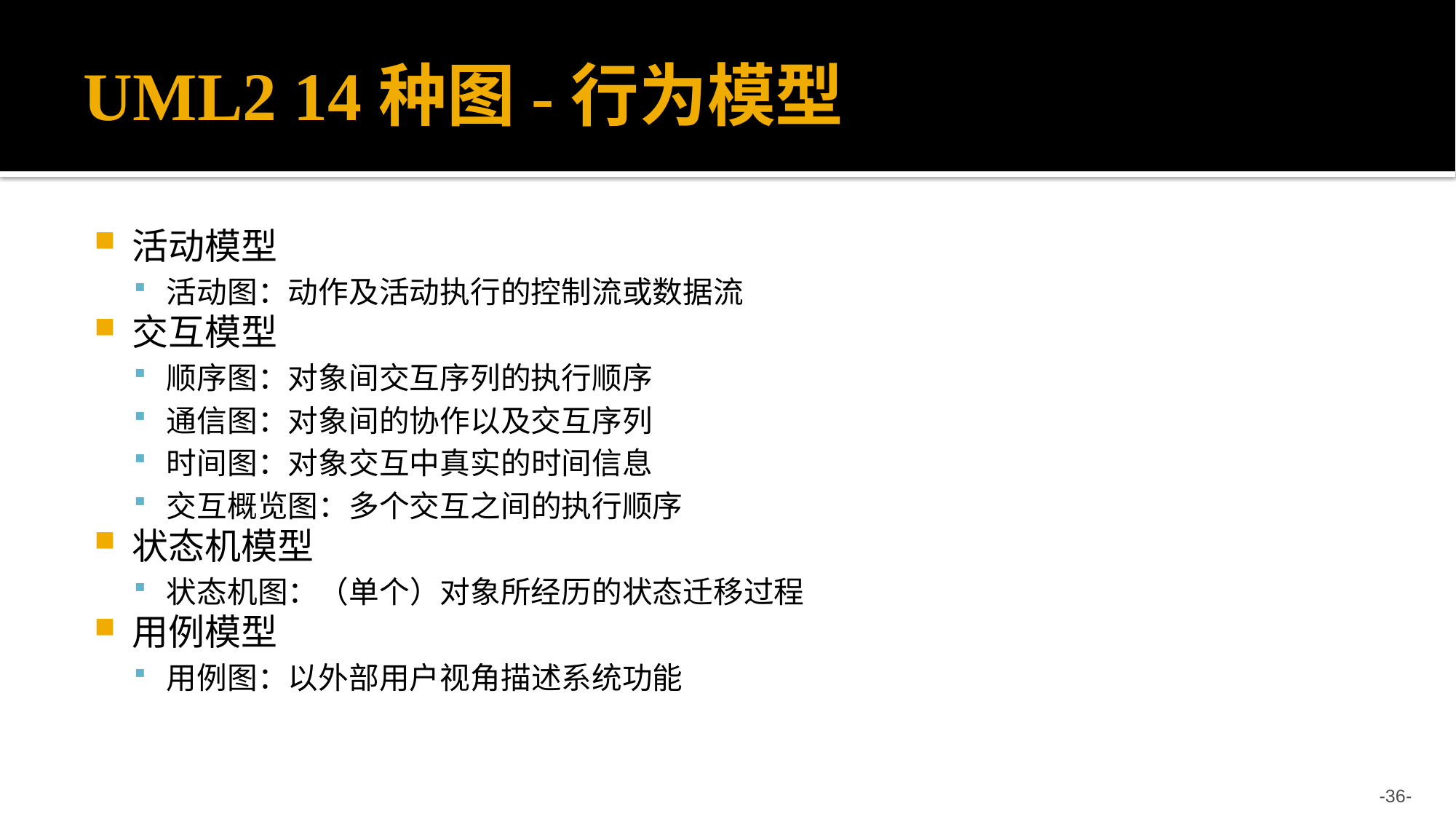

# UML2 14种图-行为模型
活动模型
活动图：动作及活动执行的控制流或数据流
交互模型
顺序图：对象间交互序列的执行顺序
通信图：对象间的协作以及交互序列
时间图：对象交互中真实的时间信息
交互概览图：多个交互之间的执行顺序
状态机模型
状态机图：（单个）对象所经历的状态迁移过程
用例模型
用例图：以外部用户视角描述系统功能
-36-